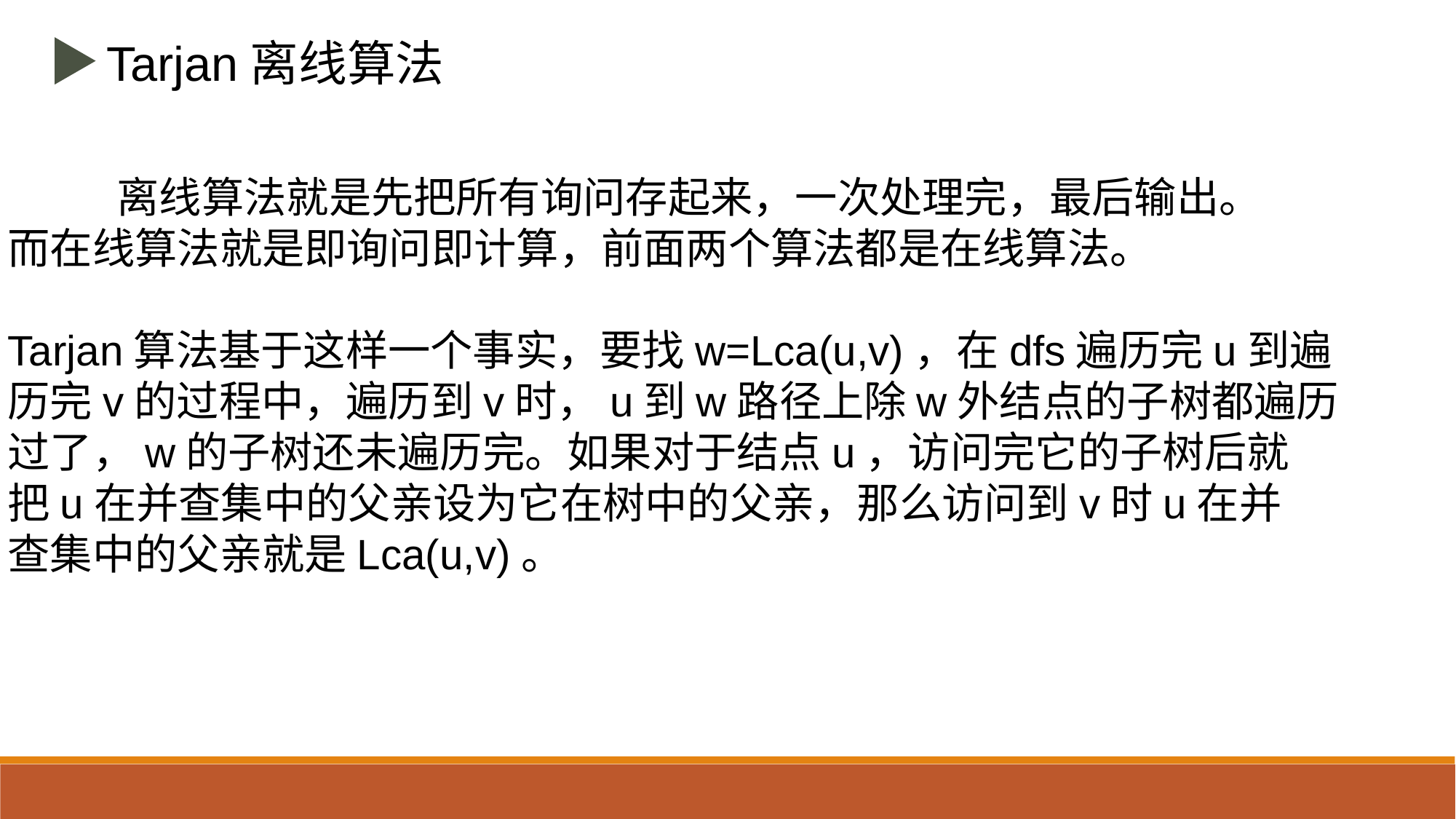

Tarjan离线算法

	离线算法就是先把所有询问存起来，一次处理完，最后输出。
而在线算法就是即询问即计算，前面两个算法都是在线算法。

Tarjan算法基于这样一个事实，要找w=Lca(u,v)，在dfs遍历完u到遍
历完v的过程中，遍历到v时，u到w路径上除w外结点的子树都遍历
过了，w的子树还未遍历完。如果对于结点u，访问完它的子树后就
把u在并查集中的父亲设为它在树中的父亲，那么访问到v时u在并
查集中的父亲就是Lca(u,v)。